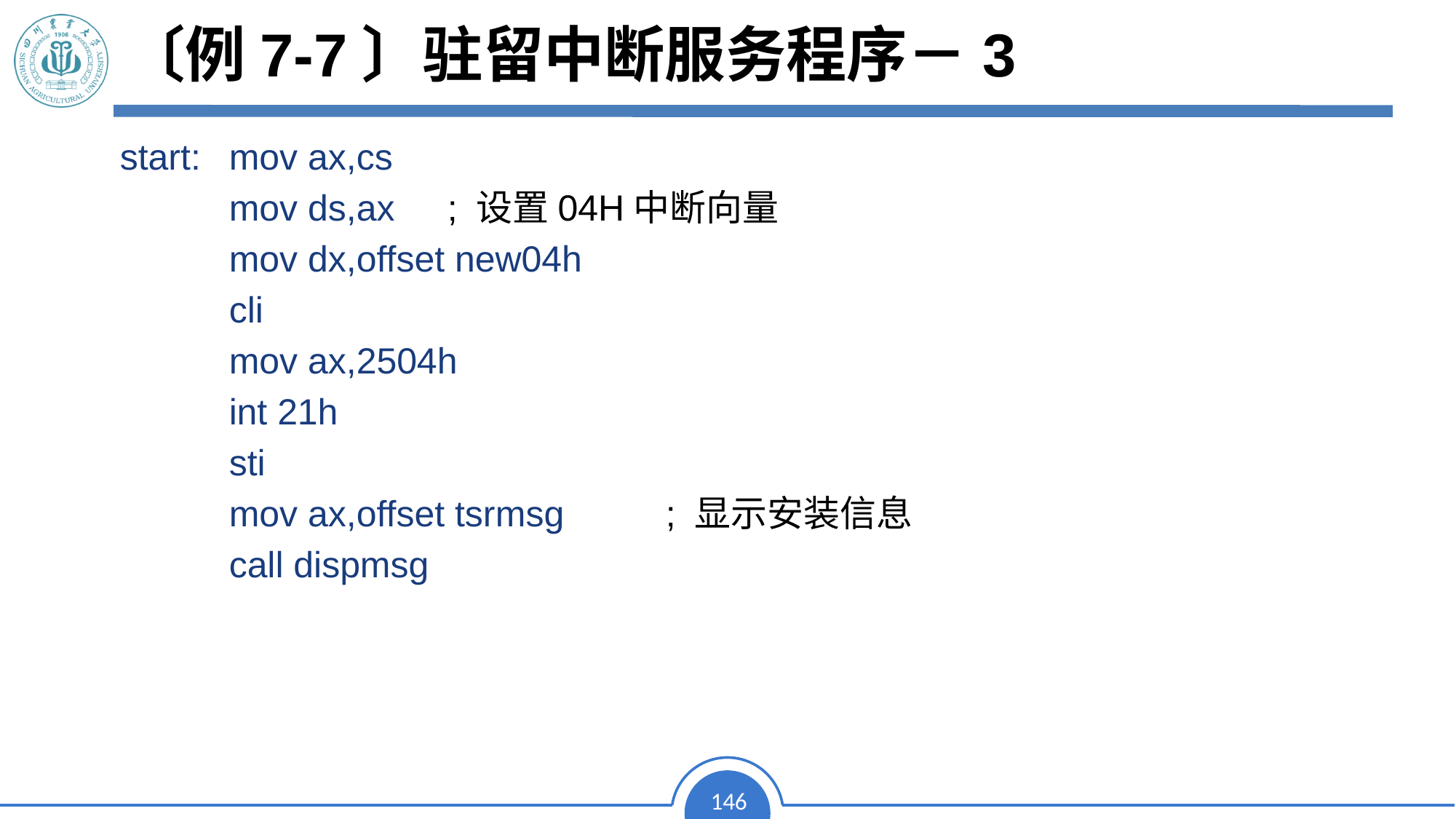

# 〔例7-7〕驻留中断服务程序－3
start:	mov ax,cs
	mov ds,ax	; 设置04H中断向量
	mov dx,offset new04h
	cli
	mov ax,2504h
	int 21h
	sti
	mov ax,offset tsrmsg	; 显示安装信息
	call dispmsg